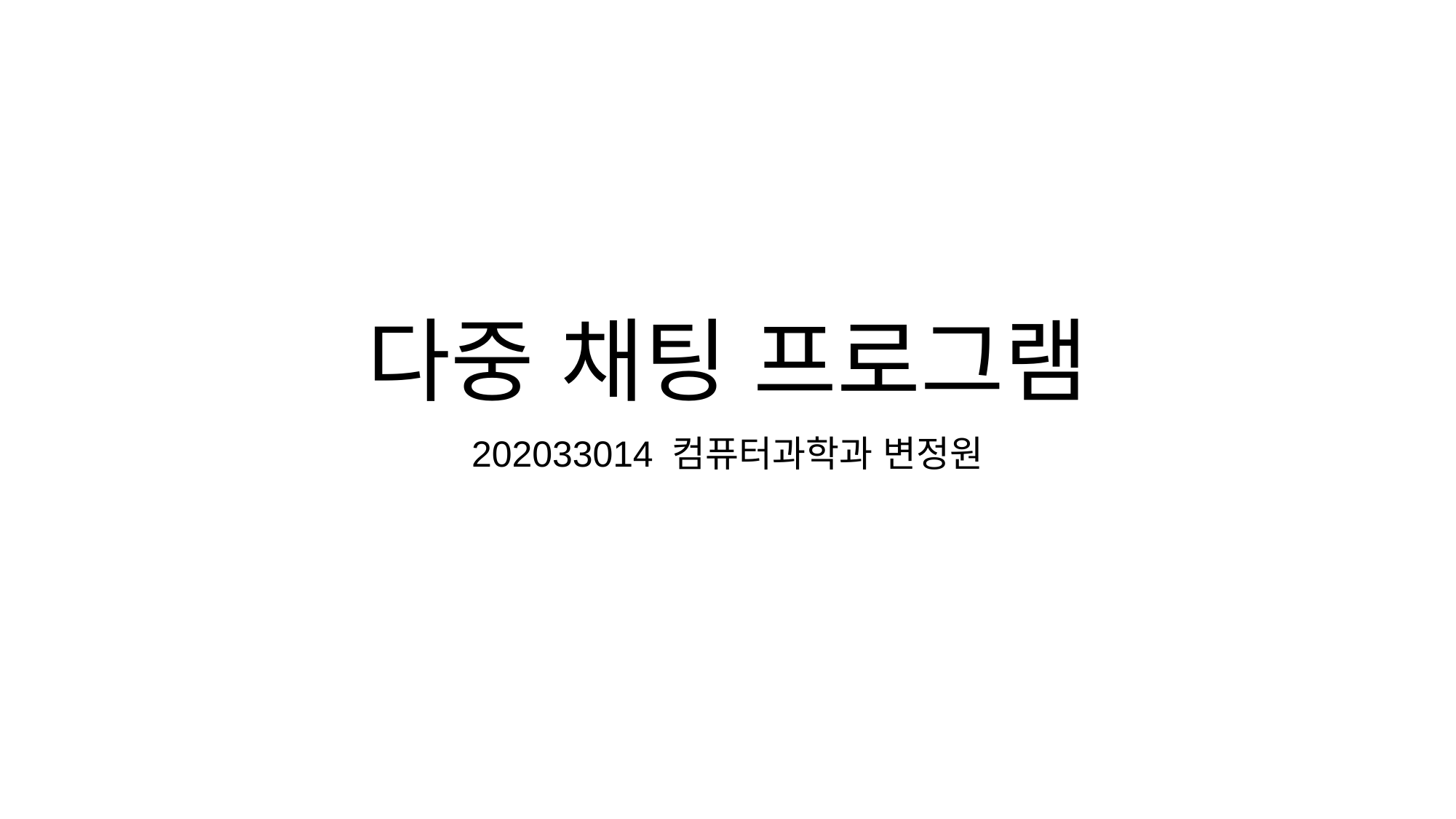

# 다중 채팅 프로그램
202033014 컴퓨터과학과 변정원